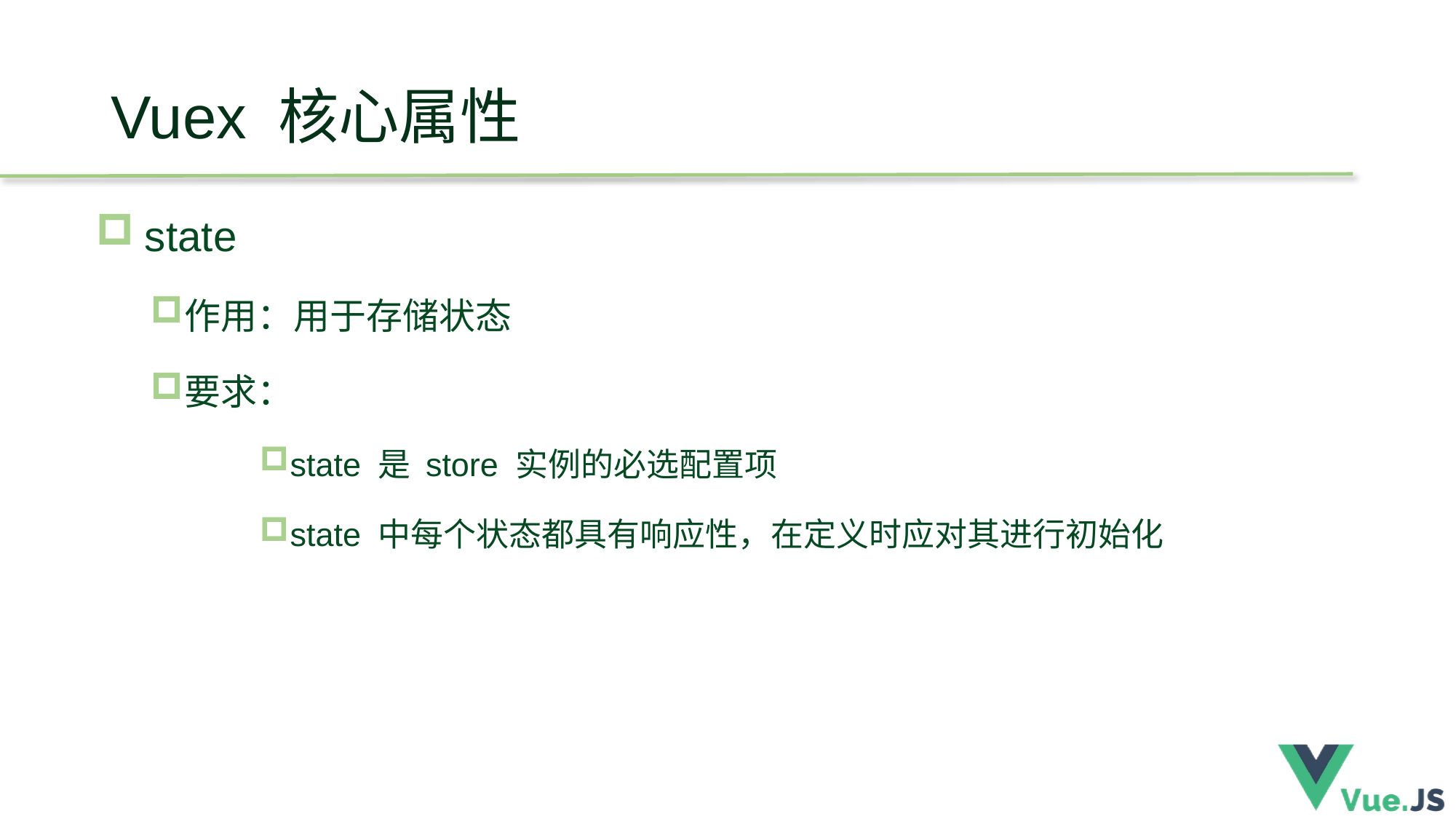

# Vuex 核心属性
 state
作用：用于存储状态
要求：
state 是 store 实例的必选配置项
state 中每个状态都具有响应性，在定义时应对其进行初始化